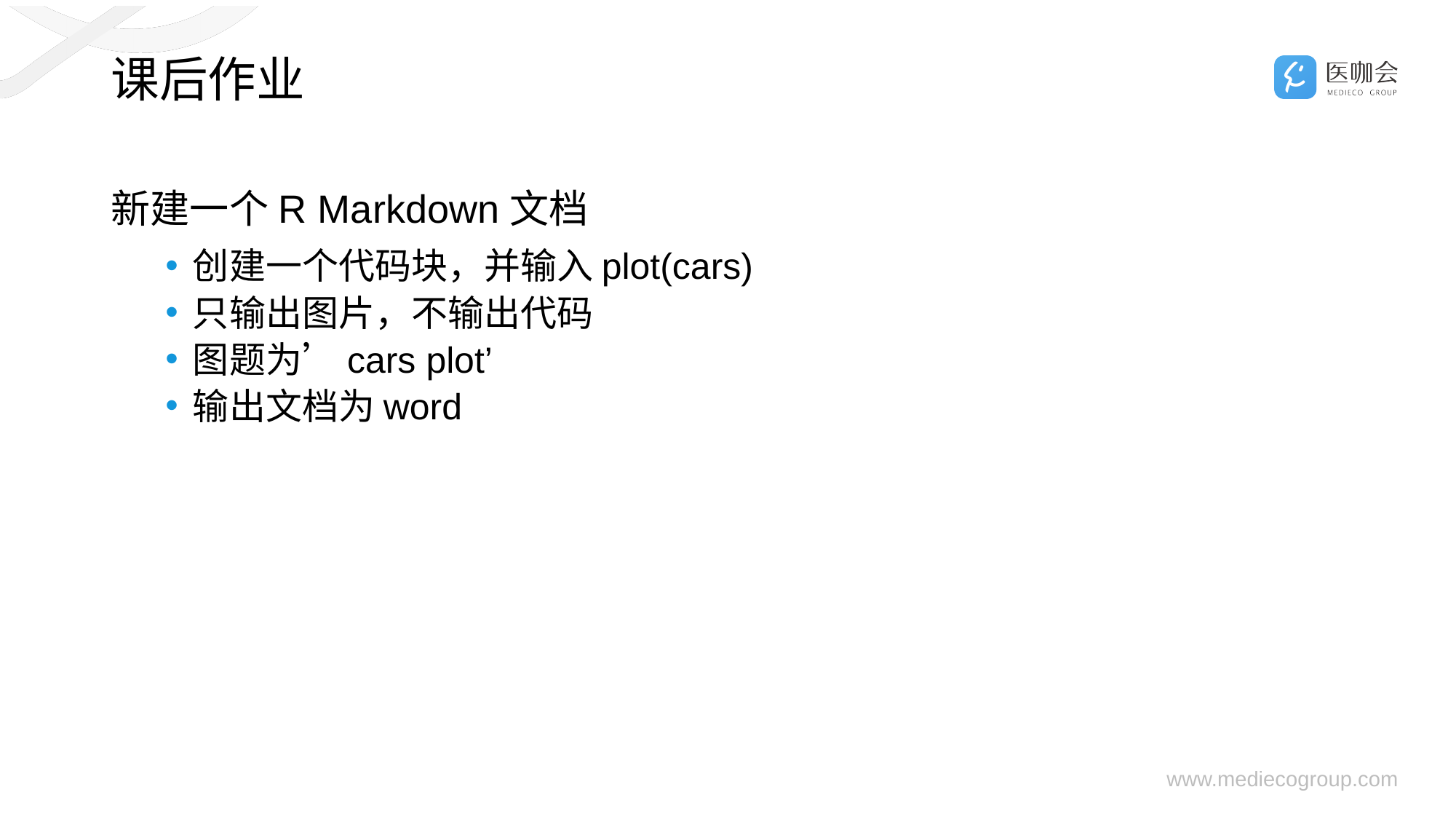

# 课后作业
新建一个R Markdown文档
创建一个代码块，并输入plot(cars)
只输出图片，不输出代码
图题为’cars plot’
输出文档为word